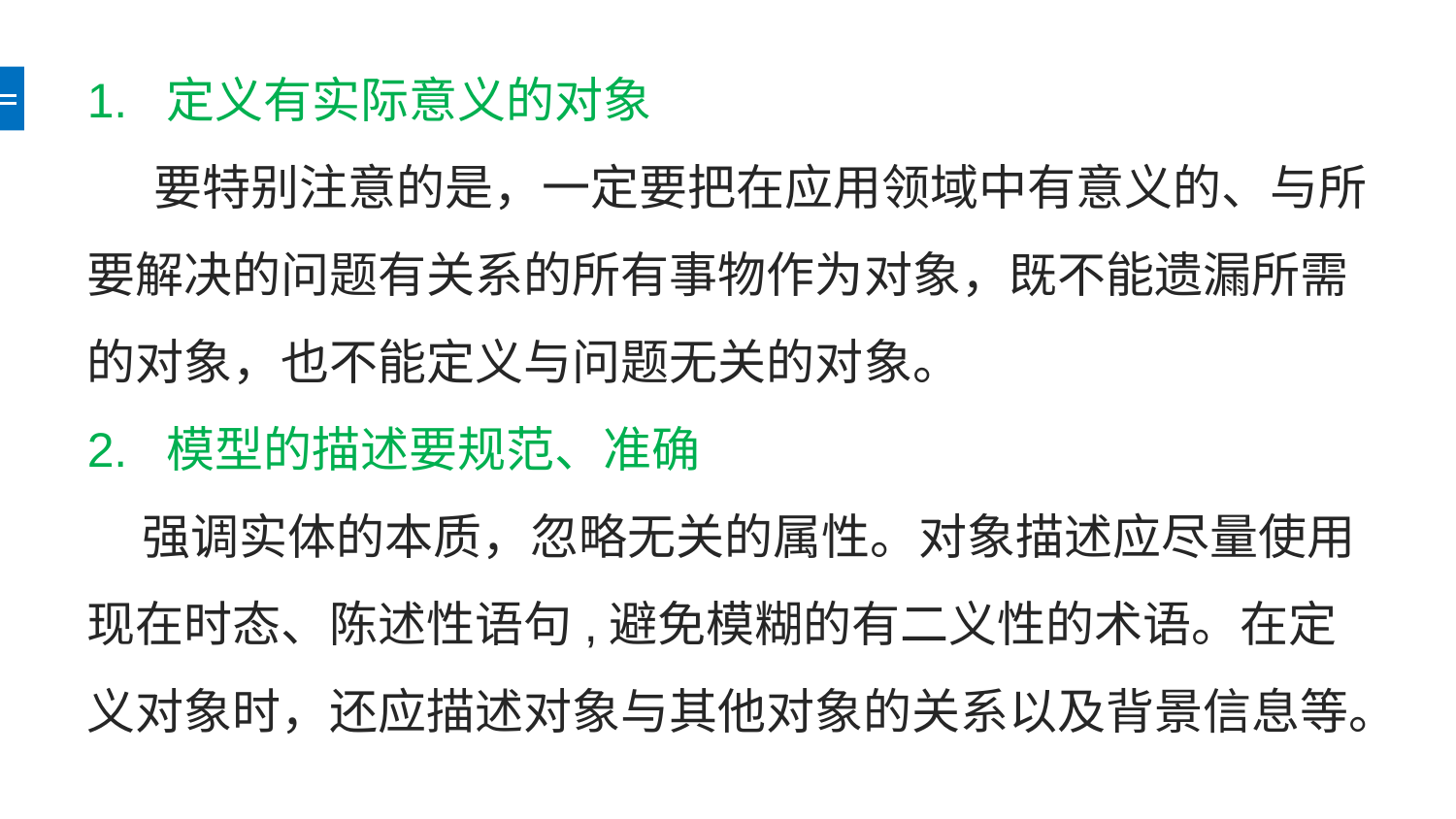

1.  定义有实际意义的对象
     要特别注意的是，一定要把在应用领域中有意义的、与所要解决的问题有关系的所有事物作为对象，既不能遗漏所需的对象，也不能定义与问题无关的对象。
2.  模型的描述要规范、准确
    强调实体的本质，忽略无关的属性。对象描述应尽量使用现在时态、陈述性语句,避免模糊的有二义性的术语。在定义对象时，还应描述对象与其他对象的关系以及背景信息等。